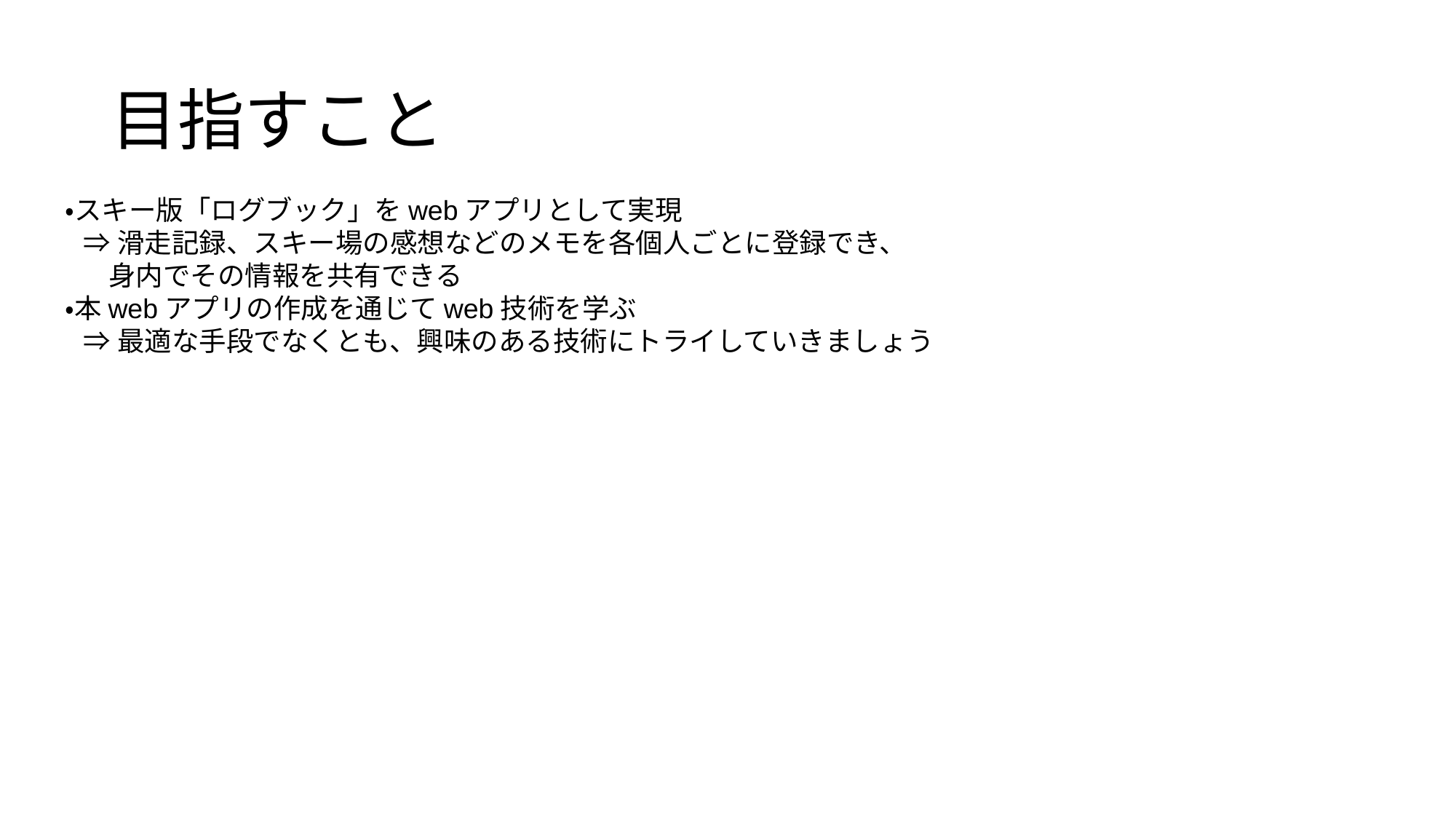

# 目指すこと
・スキー版「ログブック」をwebアプリとして実現
   ⇒滑走記録、スキー場の感想などのメモを各個人ごとに登録でき、
      身内でその情報を共有できる
・本webアプリの作成を通じてweb技術を学ぶ
   ⇒最適な手段でなくとも、興味のある技術にトライしていきましょう